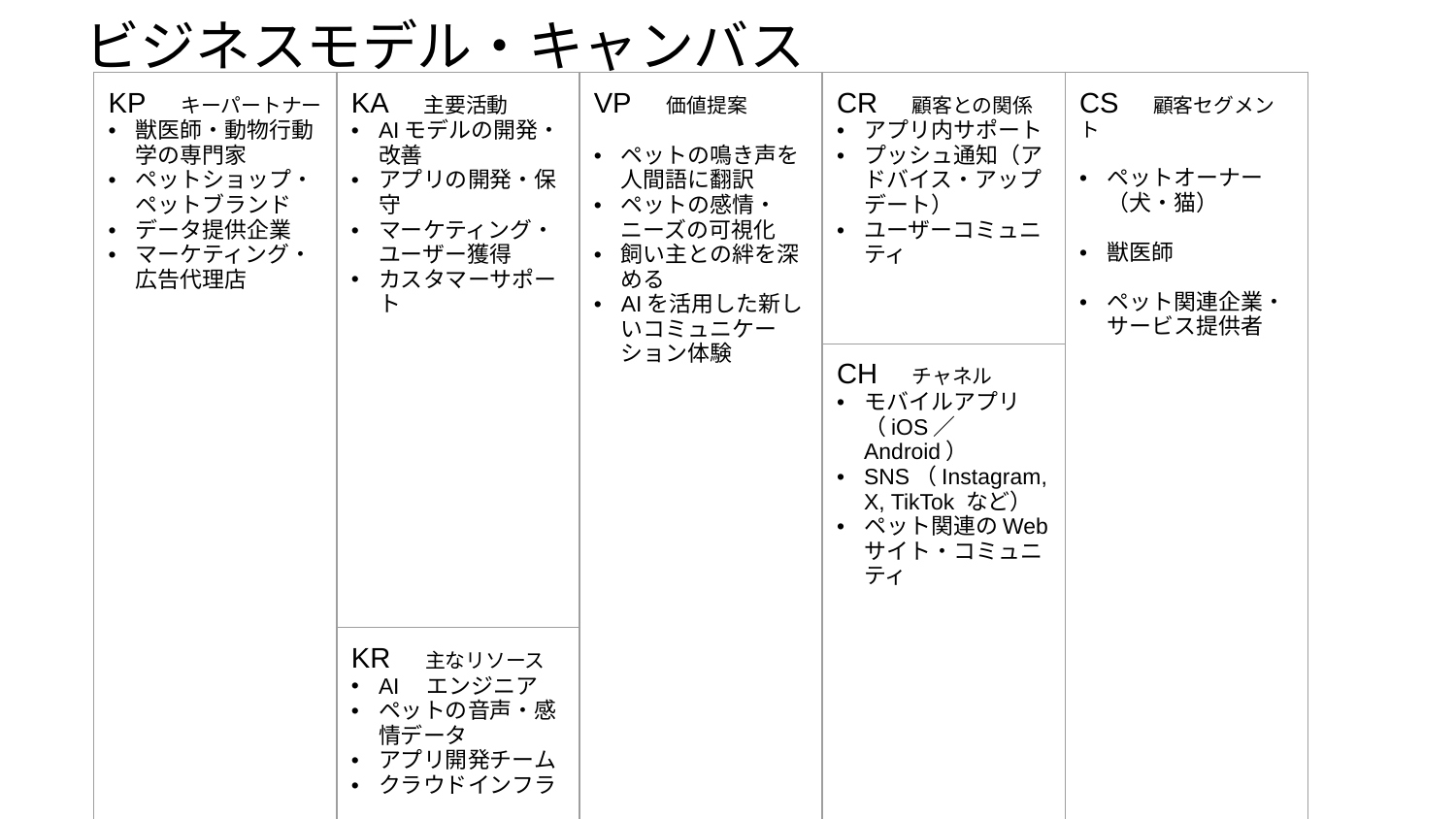

# ビジネスモデル・キャンバス
| KP　キーパートナー 獣医師・動物行動学の専門家 ペットショップ・ペットブランド データ提供企業 マーケティング・広告代理店 | KA　主要活動 AIモデルの開発・改善 アプリの開発・保守 マーケティング・ユーザー獲得 カスタマーサポート | VP　価値提案 ペットの鳴き声を人間語に翻訳 ペットの感情・ニーズの可視化 飼い主との絆を深める AIを活用した新しいコミュニケーション体験 | CR　顧客との関係 アプリ内サポート プッシュ通知（アドバイス・アップデート） ユーザーコミュニティ | CS　顧客セグメント ペットオーナー（犬・猫） 獣医師 ペット関連企業・サービス提供者 |
| --- | --- | --- | --- | --- |
|  |  |  | CH　チャネル モバイルアプリ（iOS／Android） SNS（Instagram, X, TikTok など） ペット関連のWebサイト・コミュニティ |  |
|  | KR　主なリソース AI　エンジニア ペットの音声・感情データ アプリ開発チーム クラウドインフラ |  |  |  |
| CS　コスト構造 AI開発コスト クラウド／サーバー利用料 人件費（開発・サポート・マーケ） 広告・プロモーション費 アプリストア手数料 |  | RS　収益の流れ 月額・年額サブスクリプション アプリ内課金（翻訳回数追加など） 広告収入（無料プランの場合） |  |  |